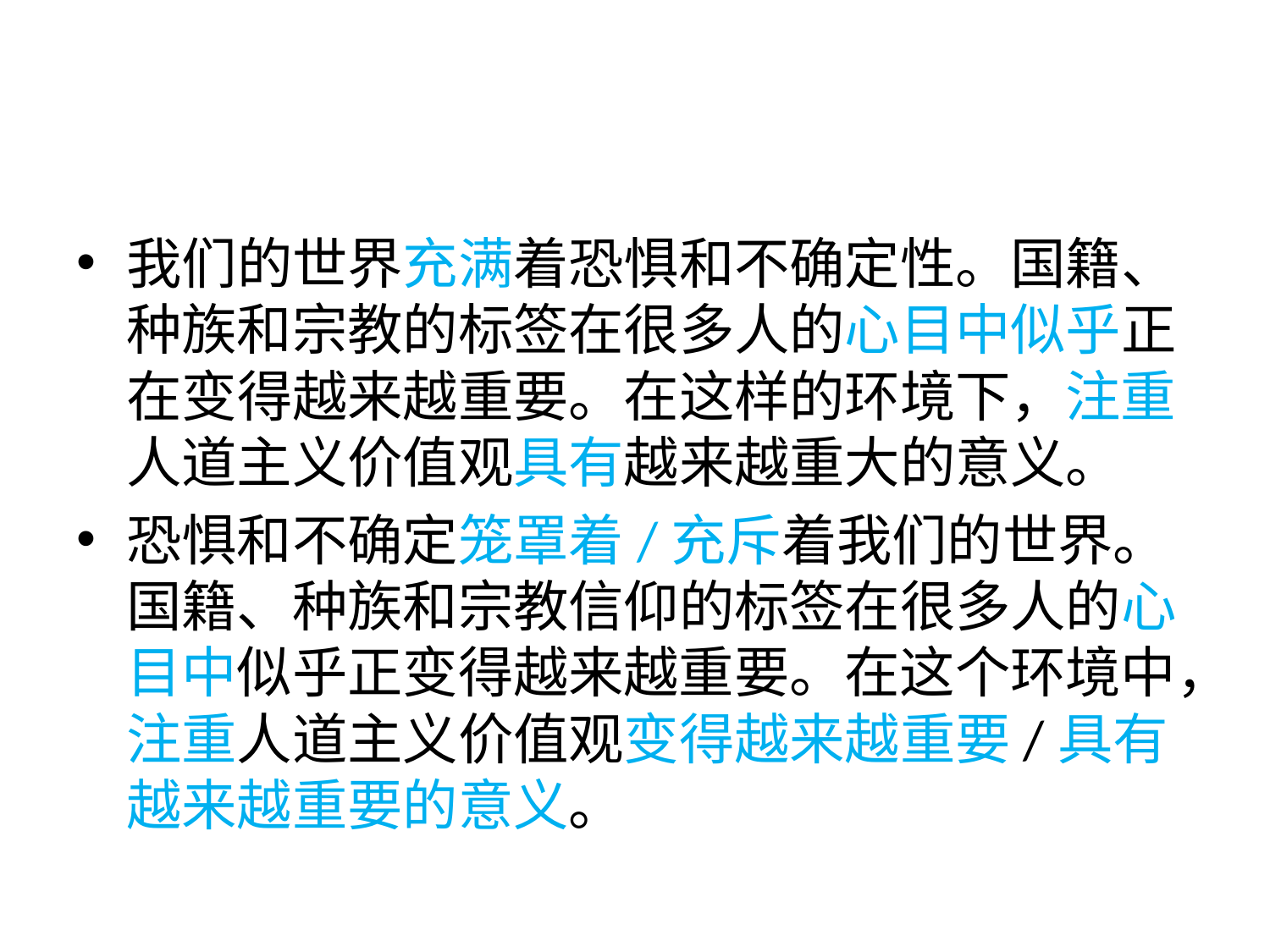

#
我们的世界充满着恐惧和不确定性。国籍、种族和宗教的标签在很多人的心目中似乎正在变得越来越重要。在这样的环境下，注重人道主义价值观具有越来越重大的意义。
恐惧和不确定笼罩着/充斥着我们的世界。国籍、种族和宗教信仰的标签在很多人的心目中似乎正变得越来越重要。在这个环境中，注重人道主义价值观变得越来越重要/具有越来越重要的意义。